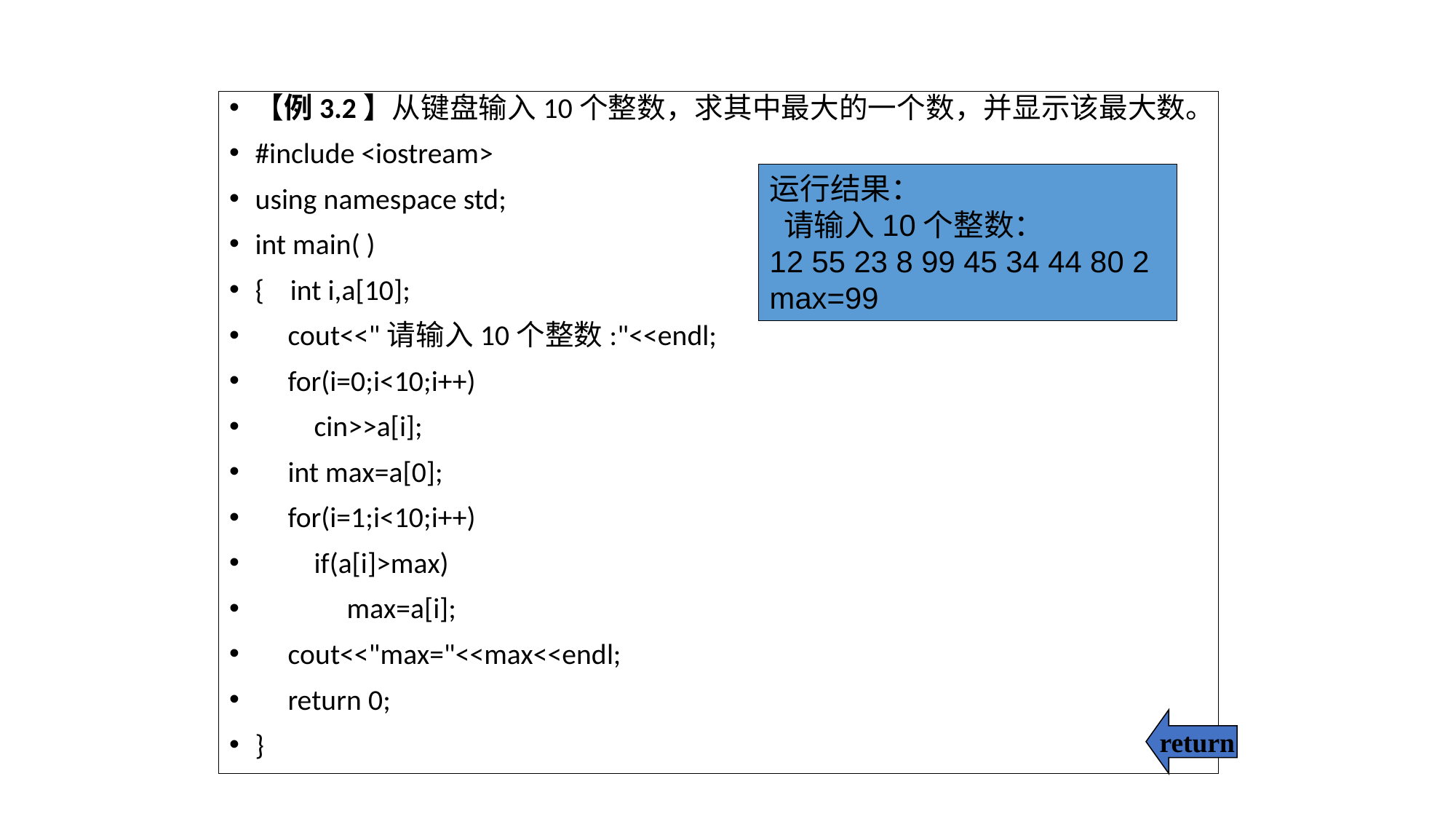

【例3.2】从键盘输入10个整数，求其中最大的一个数，并显示该最大数。
#include <iostream>
using namespace std;
int main( )
{    int i,a[10];
     cout<<"请输入10个整数:"<<endl;
     for(i=0;i<10;i++)
         cin>>a[i];
     int max=a[0];
     for(i=1;i<10;i++)
         if(a[i]>max)
              max=a[i];
     cout<<"max="<<max<<endl;
     return 0;
}

运行结果：
 请输入10个整数：
12 55 23 8 99 45 34 44 80 2
max=99
return